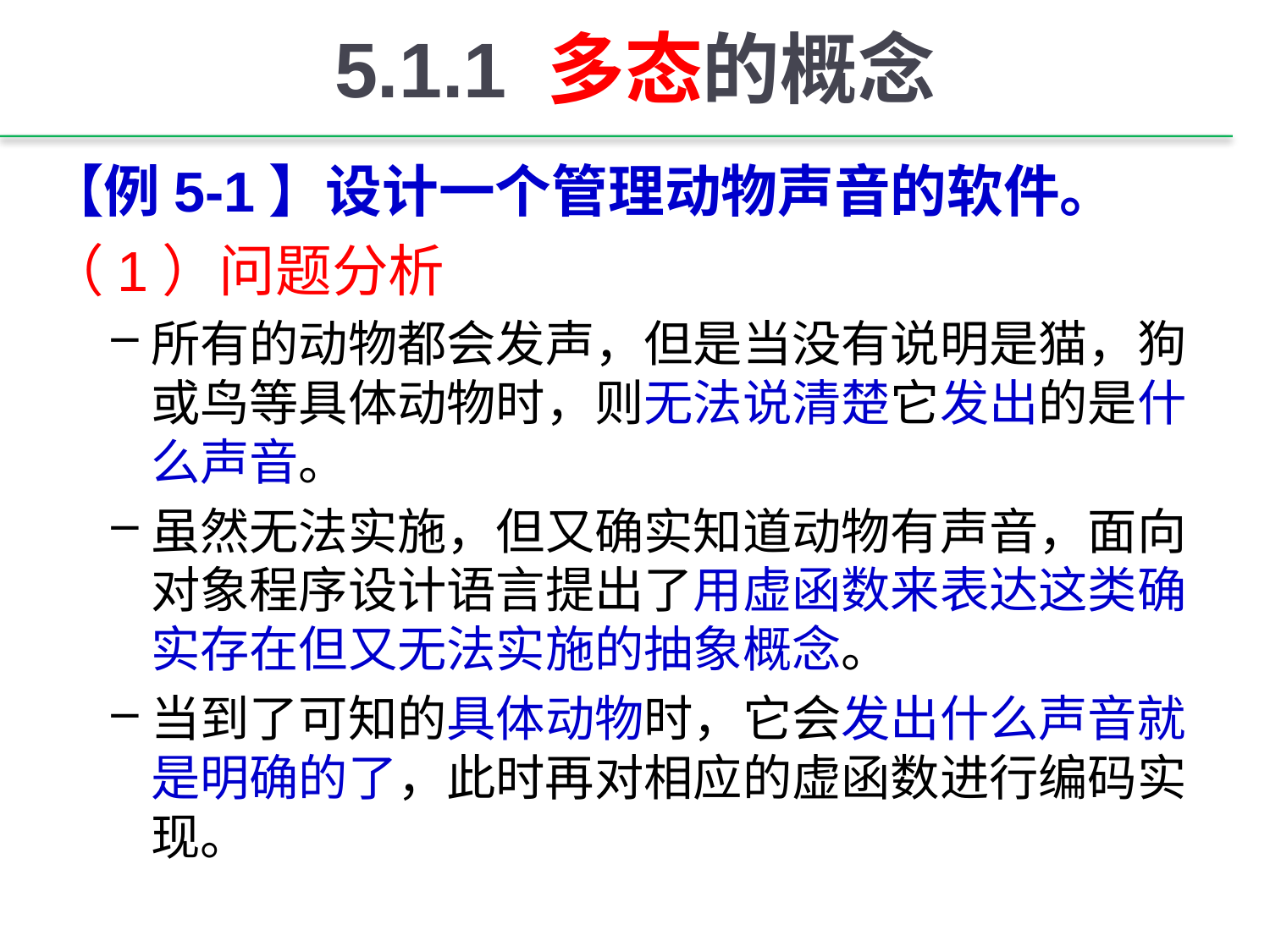

# 5.1.1 多态的概念
【例5-1】设计一个管理动物声音的软件。
（1）问题分析
所有的动物都会发声，但是当没有说明是猫，狗或鸟等具体动物时，则无法说清楚它发出的是什么声音。
虽然无法实施，但又确实知道动物有声音，面向对象程序设计语言提出了用虚函数来表达这类确实存在但又无法实施的抽象概念。
当到了可知的具体动物时，它会发出什么声音就是明确的了，此时再对相应的虚函数进行编码实现。